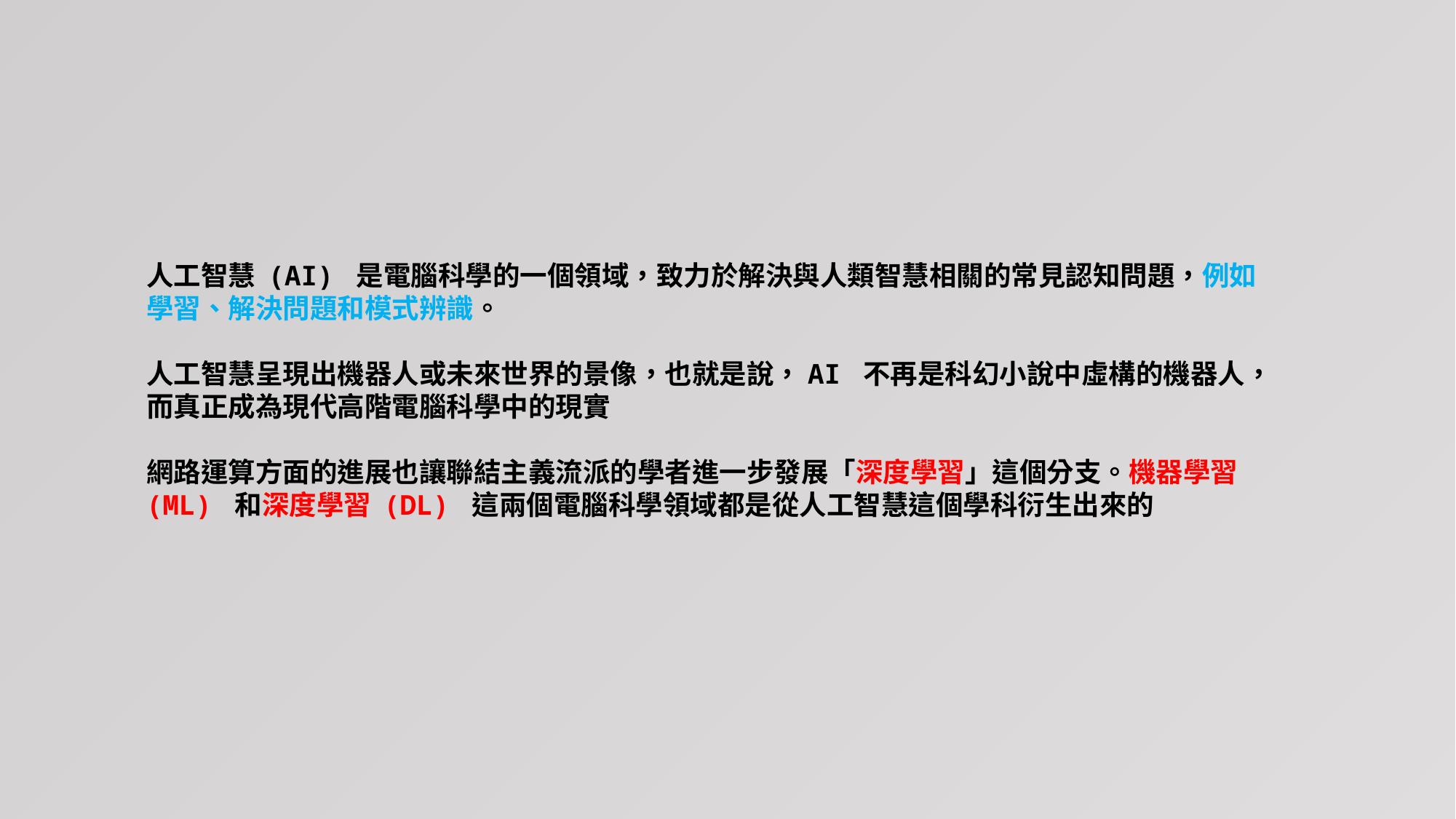

人工智慧 (AI) 是電腦科學的一個領域，致力於解決與人類智慧相關的常見認知問題，例如學習、解決問題和模式辨識。

人工智慧呈現出機器人或未來世界的景像，也就是說，AI 不再是科幻小說中虛構的機器人，而真正成為現代高階電腦科學中的現實

網路運算方面的進展也讓聯結主義流派的學者進一步發展「深度學習」這個分支。機器學習 (ML) 和深度學習 (DL) 這兩個電腦科學領域都是從人工智慧這個學科衍生出來的